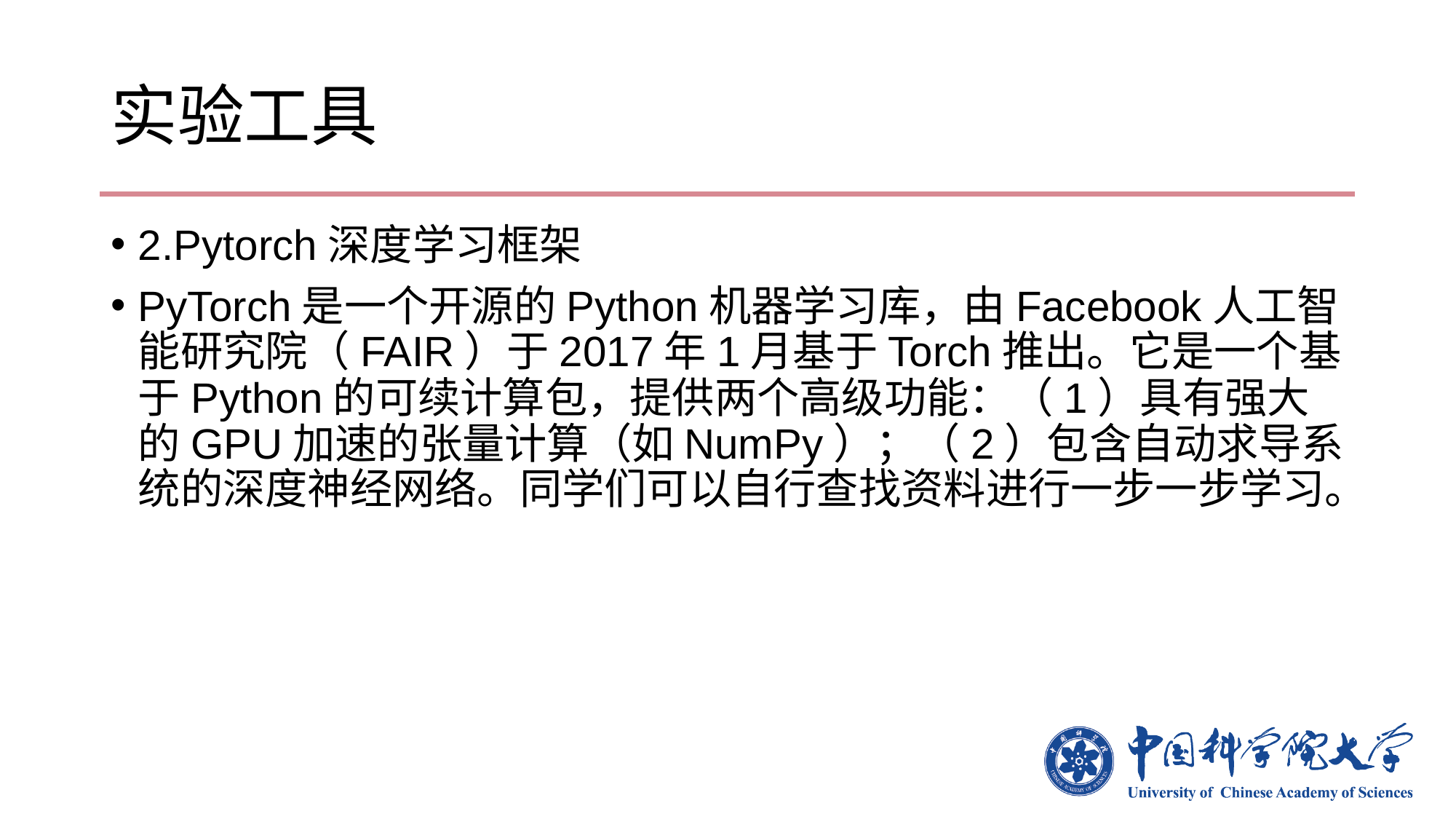

# 实验工具
2.Pytorch深度学习框架
PyTorch是一个开源的Python机器学习库，由Facebook人工智能研究院（FAIR）于2017年1月基于Torch推出。它是一个基于Python的可续计算包，提供两个高级功能：（1）具有强大的GPU加速的张量计算（如NumPy）；（2）包含自动求导系统的深度神经网络。同学们可以自行查找资料进行一步一步学习。